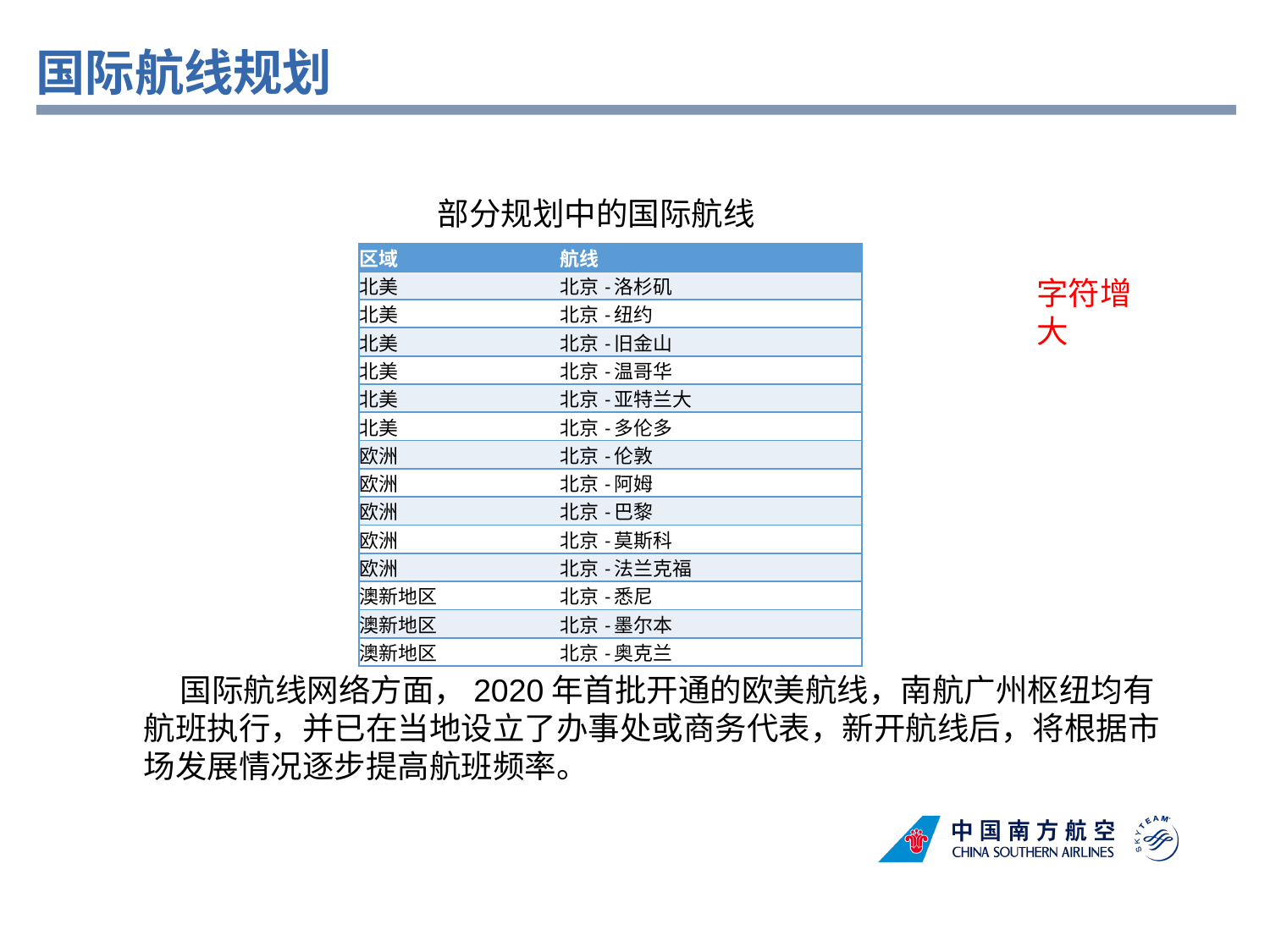

国际航线规划

部分规划中的国际航线
| 区域 | 航线 |
| --- | --- |
| 北美 | 北京-洛杉矶 |
| 北美 | 北京-纽约 |
| 北美 | 北京-旧金山 |
| 北美 | 北京-温哥华 |
| 北美 | 北京-亚特兰大 |
| 北美 | 北京-多伦多 |
| 欧洲 | 北京-伦敦 |
| 欧洲 | 北京-阿姆 |
| 欧洲 | 北京-巴黎 |
| 欧洲 | 北京-莫斯科 |
| 欧洲 | 北京-法兰克福 |
| 澳新地区 | 北京-悉尼 |
| 澳新地区 | 北京-墨尔本 |
| 澳新地区 | 北京-奥克兰 |
字符增大
    国际航线网络方面，2020年首批开通的欧美航线，南航广州枢纽均有航班执行，并已在当地设立了办事处或商务代表，新开航线后，将根据市场发展情况逐步提高航班频率。